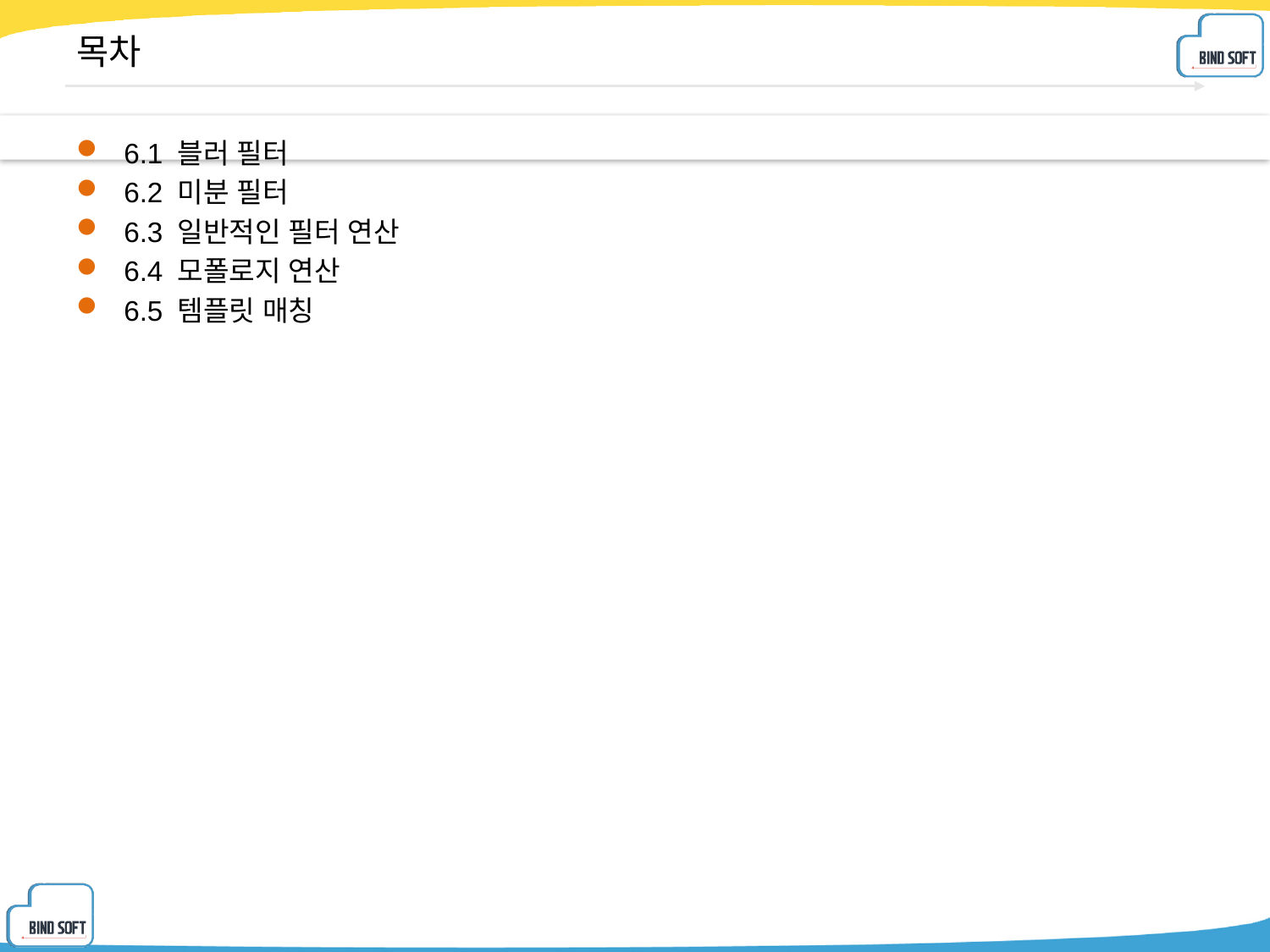

# 목차
6.1 블러 필터
6.2 미분 필터
6.3 일반적인 필터 연산
6.4 모폴로지 연산
6.5 템플릿 매칭